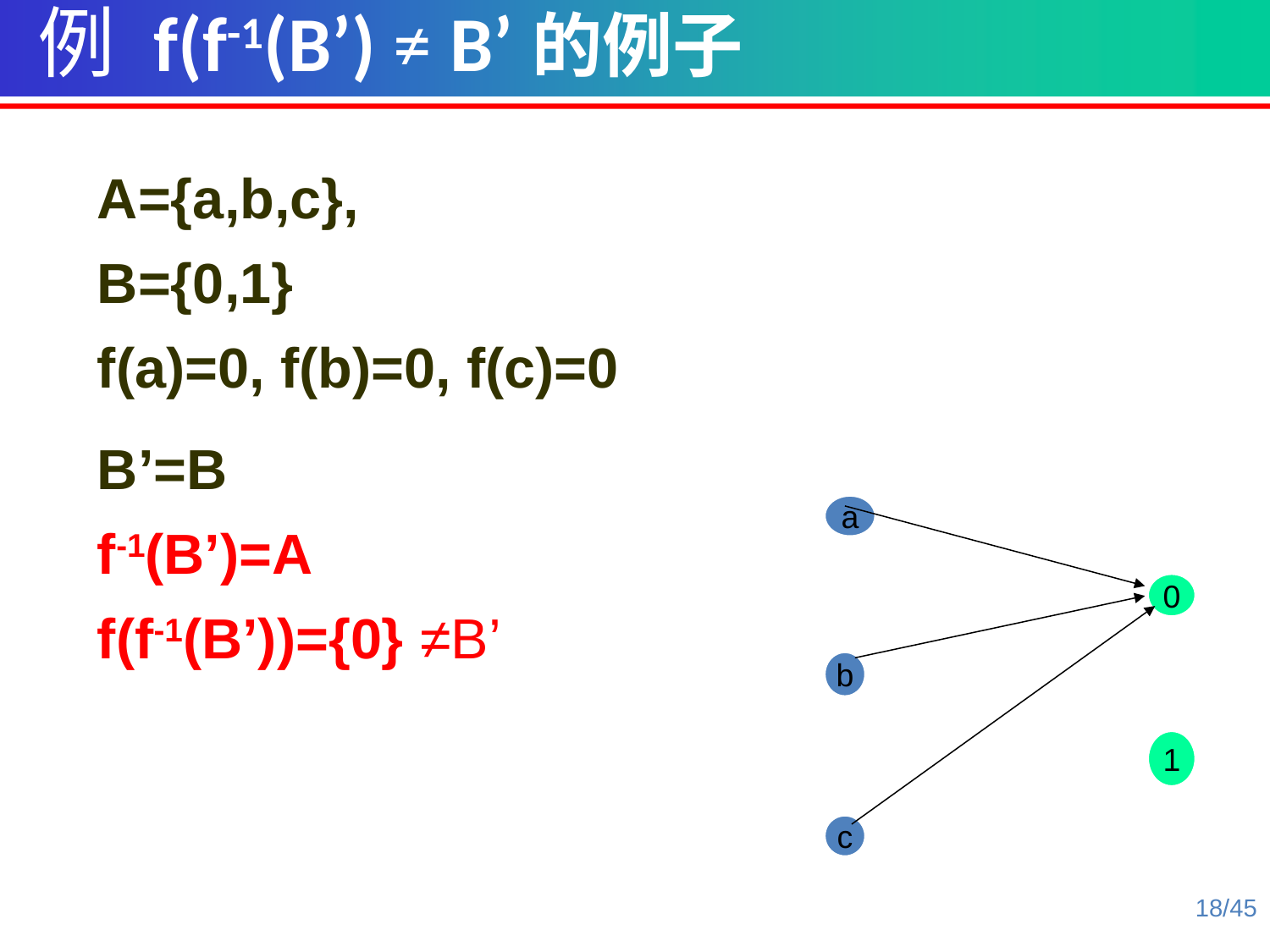

例   f(f-1(B’) ≠ B’的例子
A={a,b,c},
B={0,1}
f(a)=0, f(b)=0, f(c)=0
B’=B
f-1(B’)=A
f(f-1(B’))={0} ≠B’
a

0

b
1
c
18/45